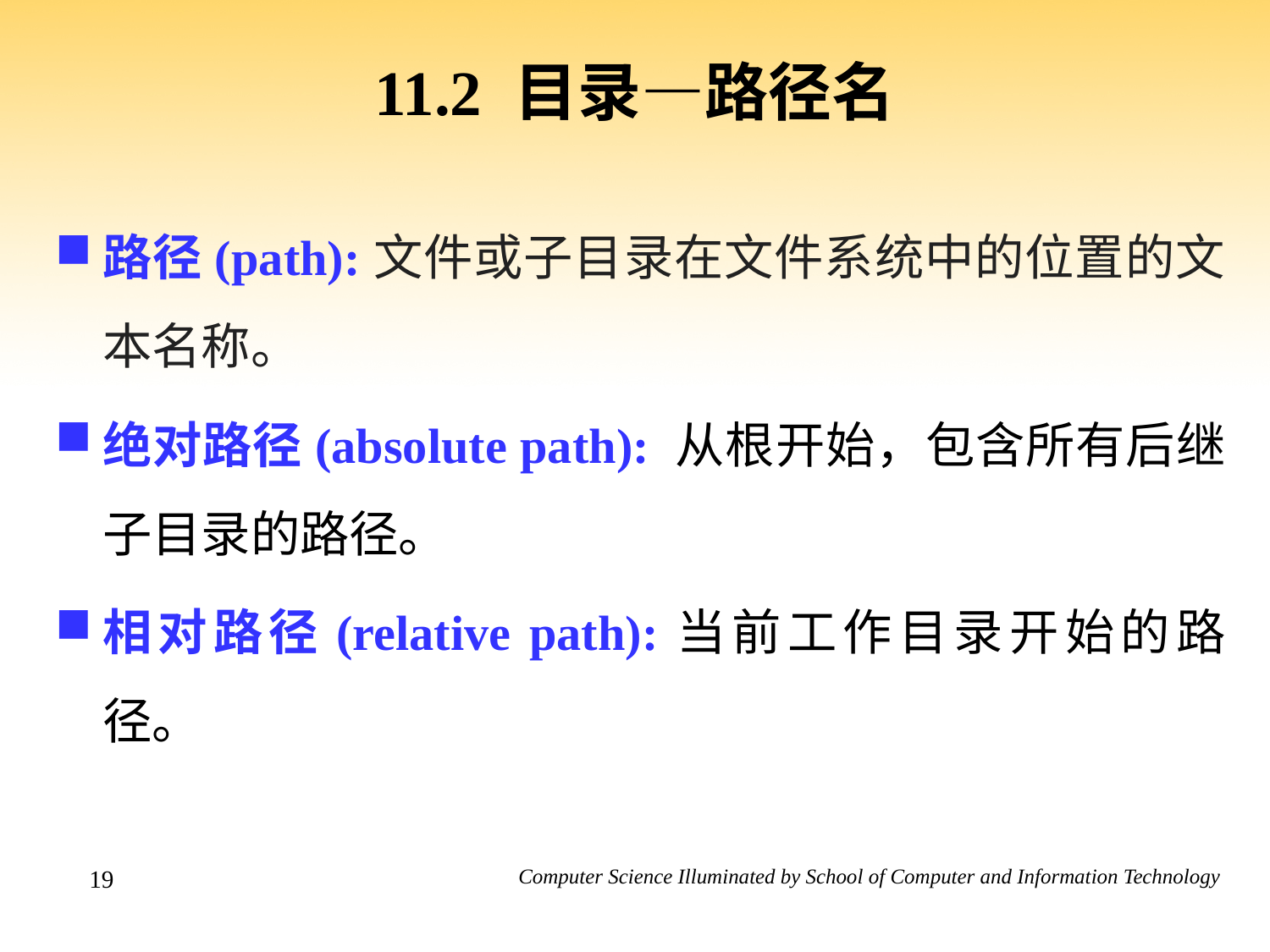

# 11.2 目录—路径名
路径(path):文件或子目录在文件系统中的位置的文本名称。
绝对路径(absolute path): 从根开始，包含所有后继子目录的路径。
相对路径(relative path):当前工作目录开始的路径。
19